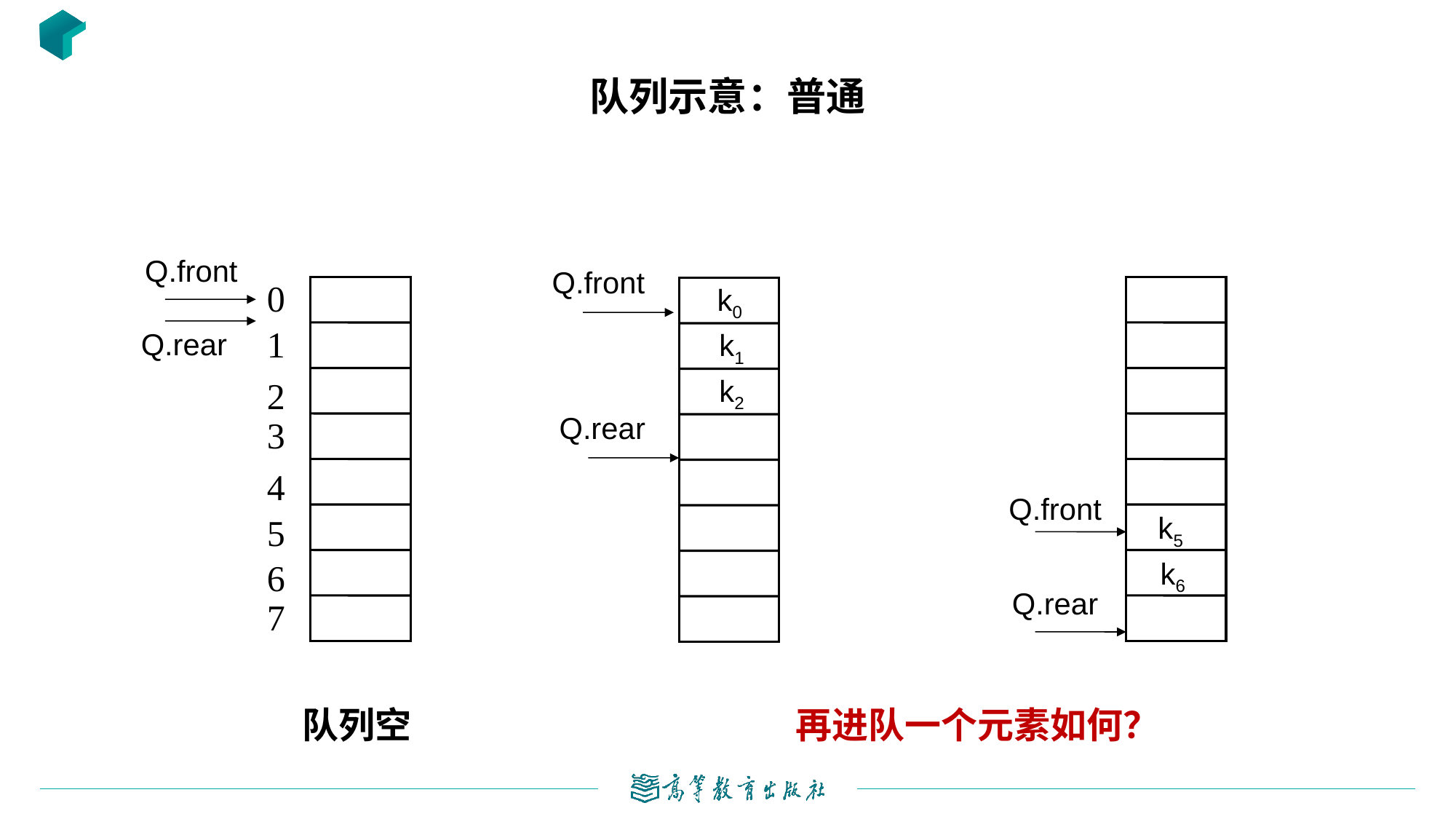

# 队列示意：普通

Q.front
Q.front

0
k0

1
Q.rear

k1
k2
2
Q.rear

3
4
Q.front

k5
5
k6
6
Q.rear

7
队列空
再进队一个元素如何？